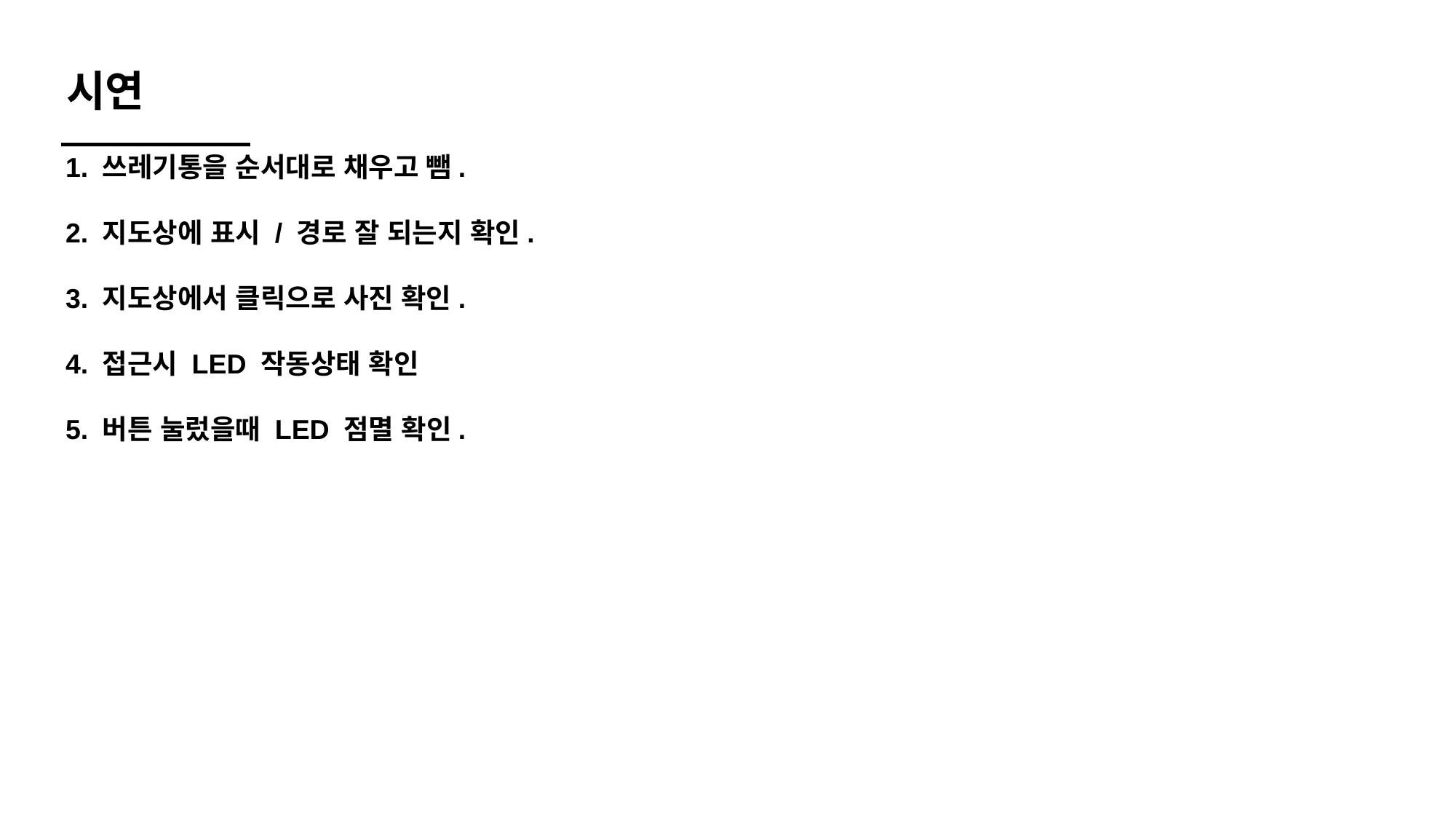

시연
1. 쓰레기통을 순서대로 채우고 뺌.

2. 지도상에 표시 / 경로 잘 되는지 확인.

3. 지도상에서 클릭으로 사진 확인.

4. 접근시 LED 작동상태 확인

5. 버튼 눌렀을때 LED 점멸 확인.